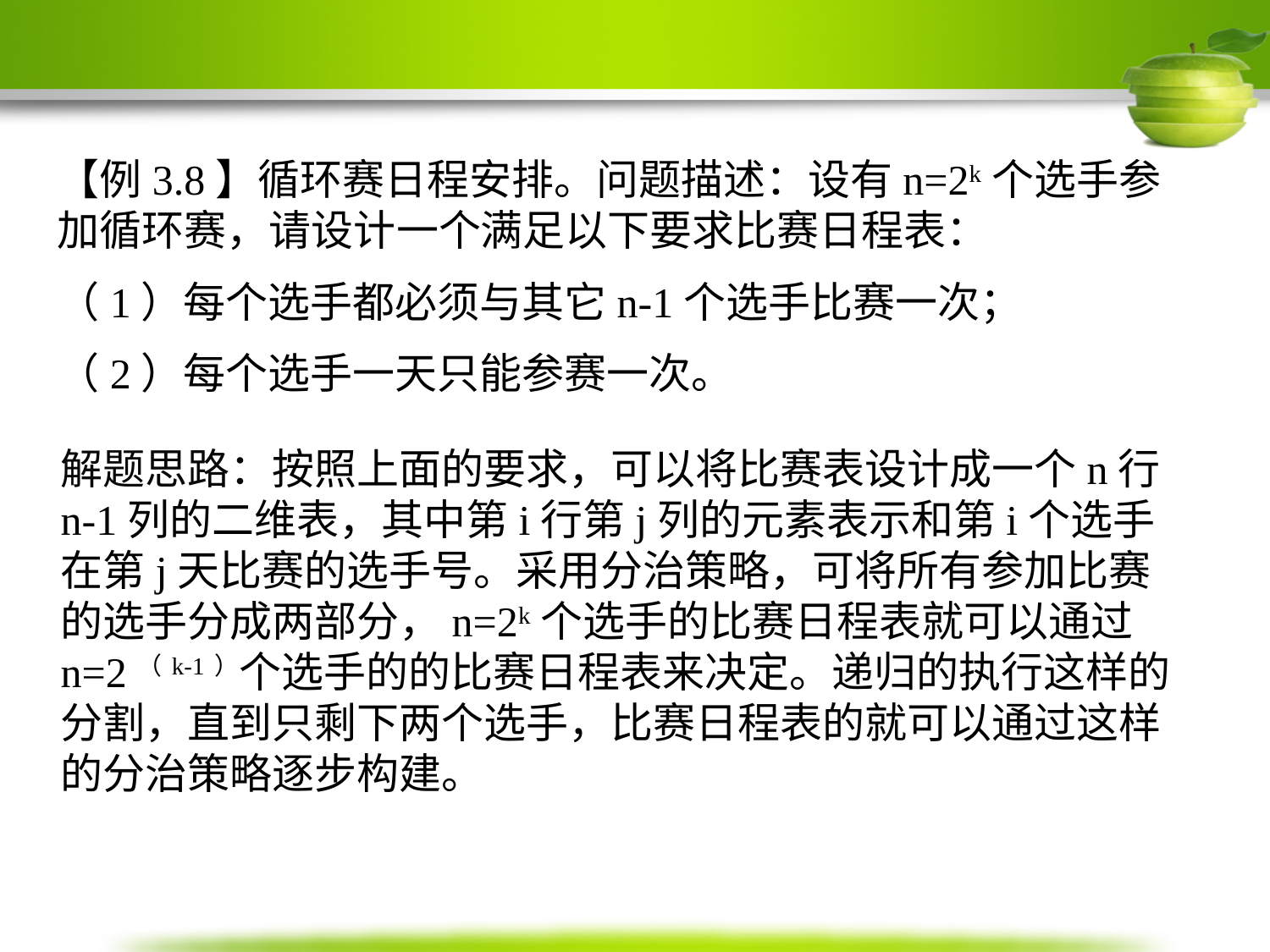

【例3.8】循环赛日程安排。问题描述：设有n=2k个选手参加循环赛，请设计一个满足以下要求比赛日程表：
（1）每个选手都必须与其它n-1个选手比赛一次；
（2）每个选手一天只能参赛一次。
解题思路：按照上面的要求，可以将比赛表设计成一个n行n-1列的二维表，其中第i行第j列的元素表示和第i个选手在第j天比赛的选手号。采用分治策略，可将所有参加比赛的选手分成两部分，n=2k个选手的比赛日程表就可以通过n=2（k-1）个选手的的比赛日程表来决定。递归的执行这样的分割，直到只剩下两个选手，比赛日程表的就可以通过这样的分治策略逐步构建。